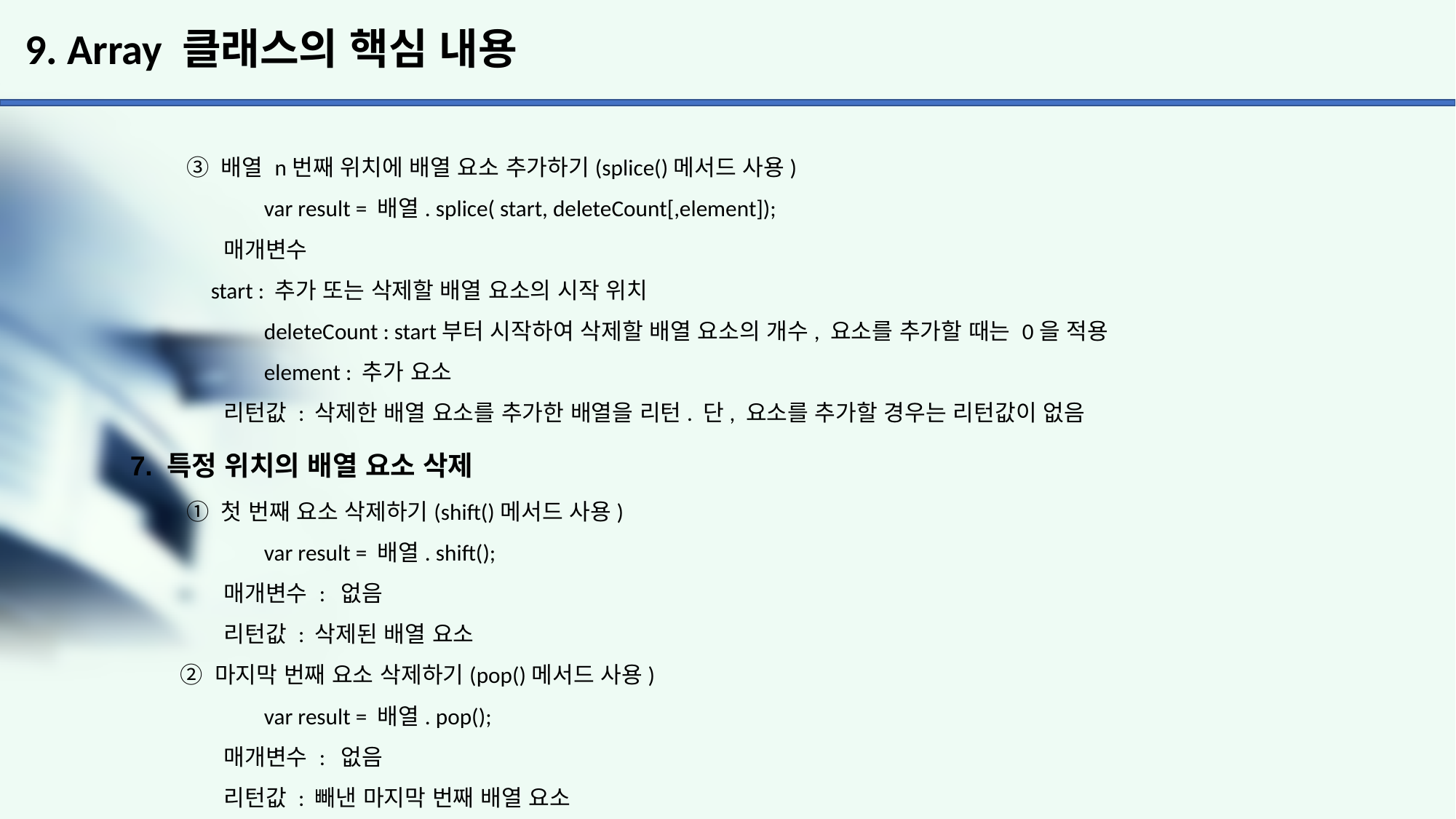

# 9. Array 클래스의 핵심 내용
     ③ 배열 n번째 위치에 배열 요소 추가하기(splice()메서드 사용)
	var result = 배열. splice( start, deleteCount[,element]);
          매개변수
           start : 추가 또는 삭제할 배열 요소의 시작 위치
	deleteCount : start부터 시작하여 삭제할 배열 요소의 개수, 요소를 추가할 때는 0을 적용
	element : 추가 요소
          리턴값 : 삭제한 배열 요소를 추가한 배열을 리턴. 단, 요소를 추가할 경우는 리턴값이 없음
7. 특정 위치의 배열 요소 삭제

     ① 첫 번째 요소 삭제하기(shift()메서드 사용)
	var result = 배열. shift();
          매개변수 :  없음
          리턴값 : 삭제된 배열 요소
    ② 마지막 번째 요소 삭제하기(pop()메서드 사용)
	var result = 배열. pop();
          매개변수 :  없음
          리턴값 : 빼낸 마지막 번째 배열 요소